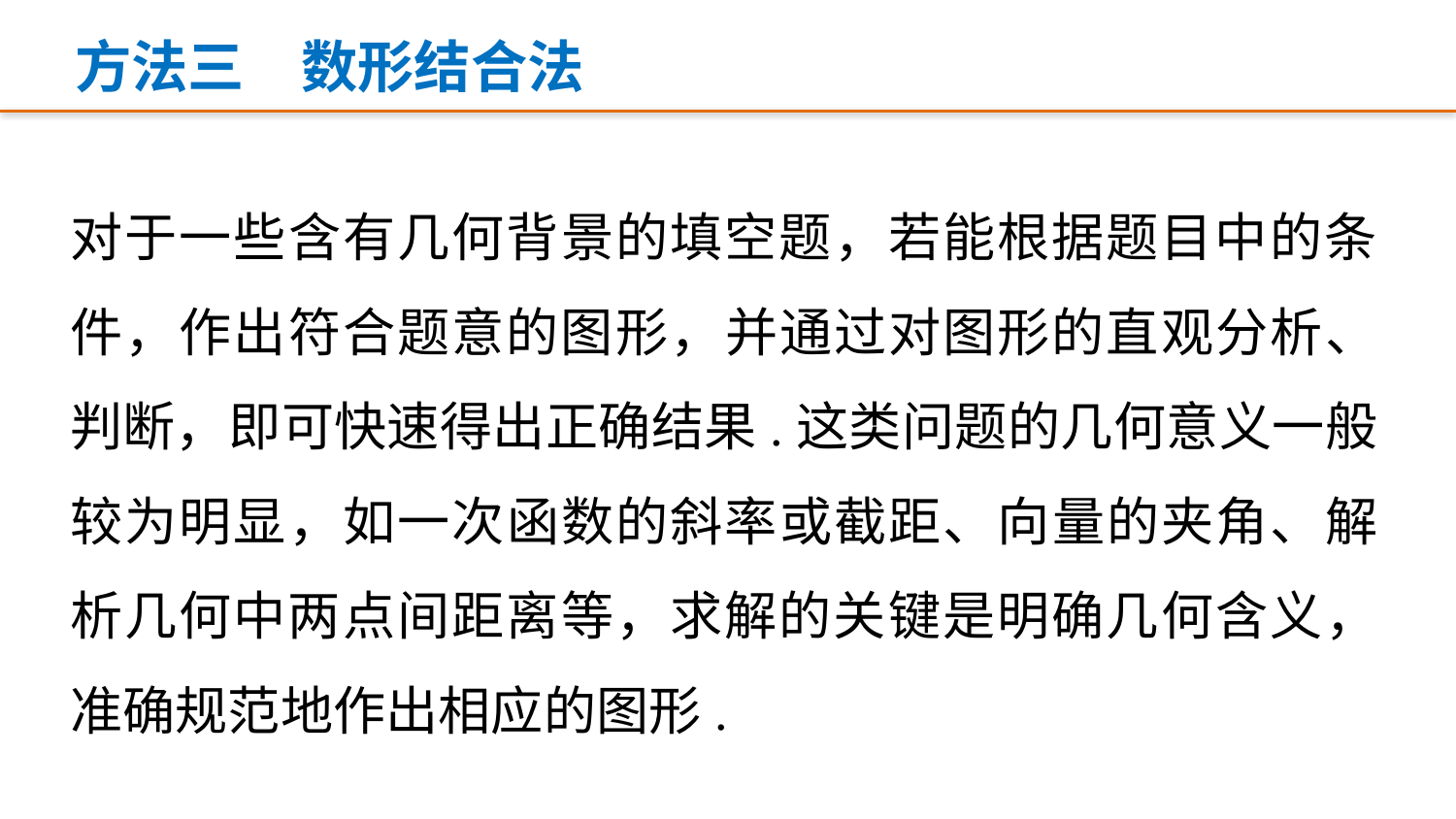

方法三　数形结合法
对于一些含有几何背景的填空题，若能根据题目中的条件，作出符合题意的图形，并通过对图形的直观分析、判断，即可快速得出正确结果.这类问题的几何意义一般较为明显，如一次函数的斜率或截距、向量的夹角、解析几何中两点间距离等，求解的关键是明确几何含义，准确规范地作出相应的图形.